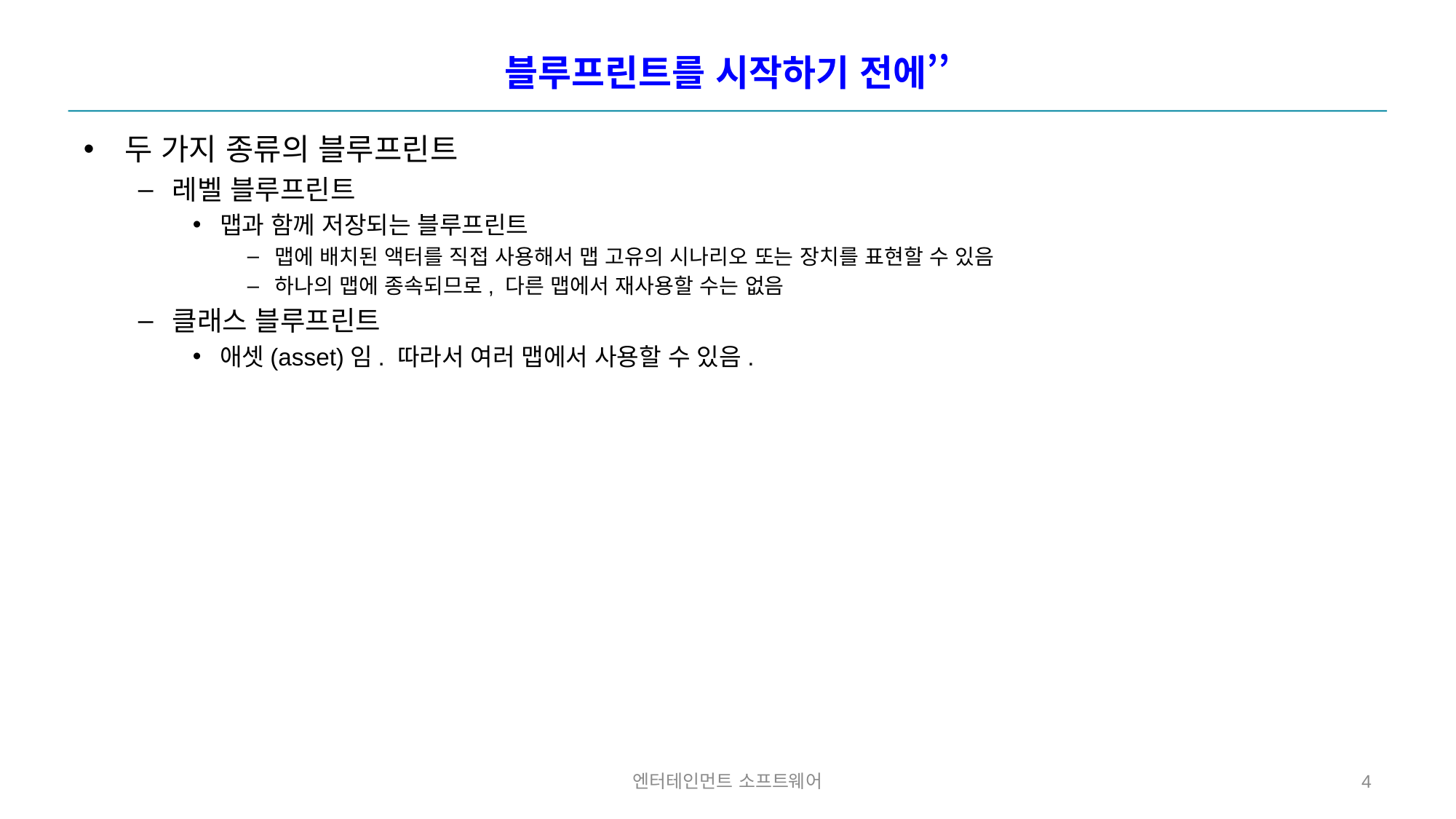

# 블루프린트를 시작하기 전에’’
두 가지 종류의 블루프린트
레벨 블루프린트
맵과 함께 저장되는 블루프린트
맵에 배치된 액터를 직접 사용해서 맵 고유의 시나리오 또는 장치를 표현할 수 있음
하나의 맵에 종속되므로, 다른 맵에서 재사용할 수는 없음
클래스 블루프린트
애셋(asset)임. 따라서 여러 맵에서 사용할 수 있음.

엔터테인먼트 소프트웨어
4